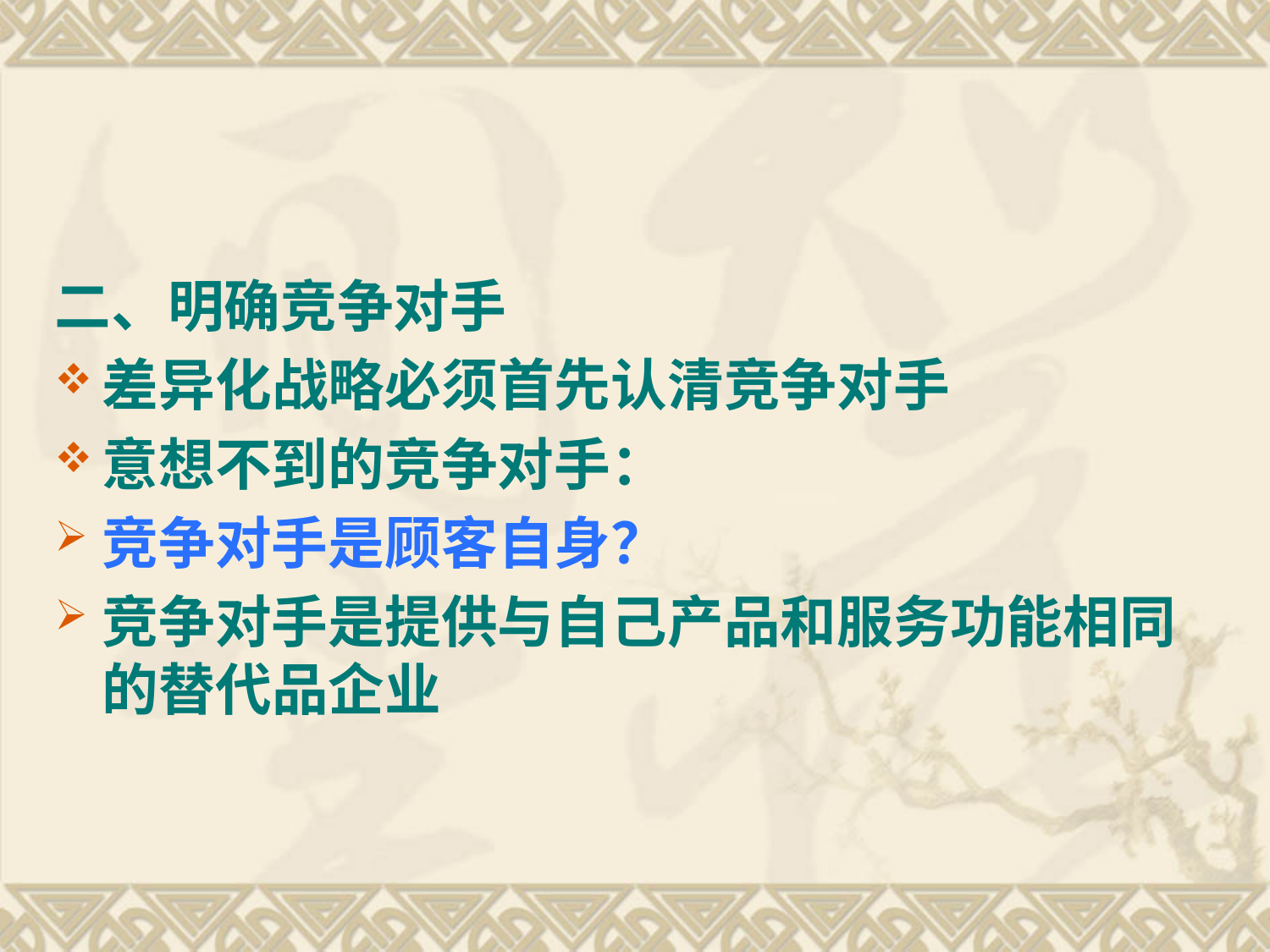

#
二、明确竞争对手
差异化战略必须首先认清竞争对手
意想不到的竞争对手：
竞争对手是顾客自身？
竞争对手是提供与自己产品和服务功能相同的替代品企业